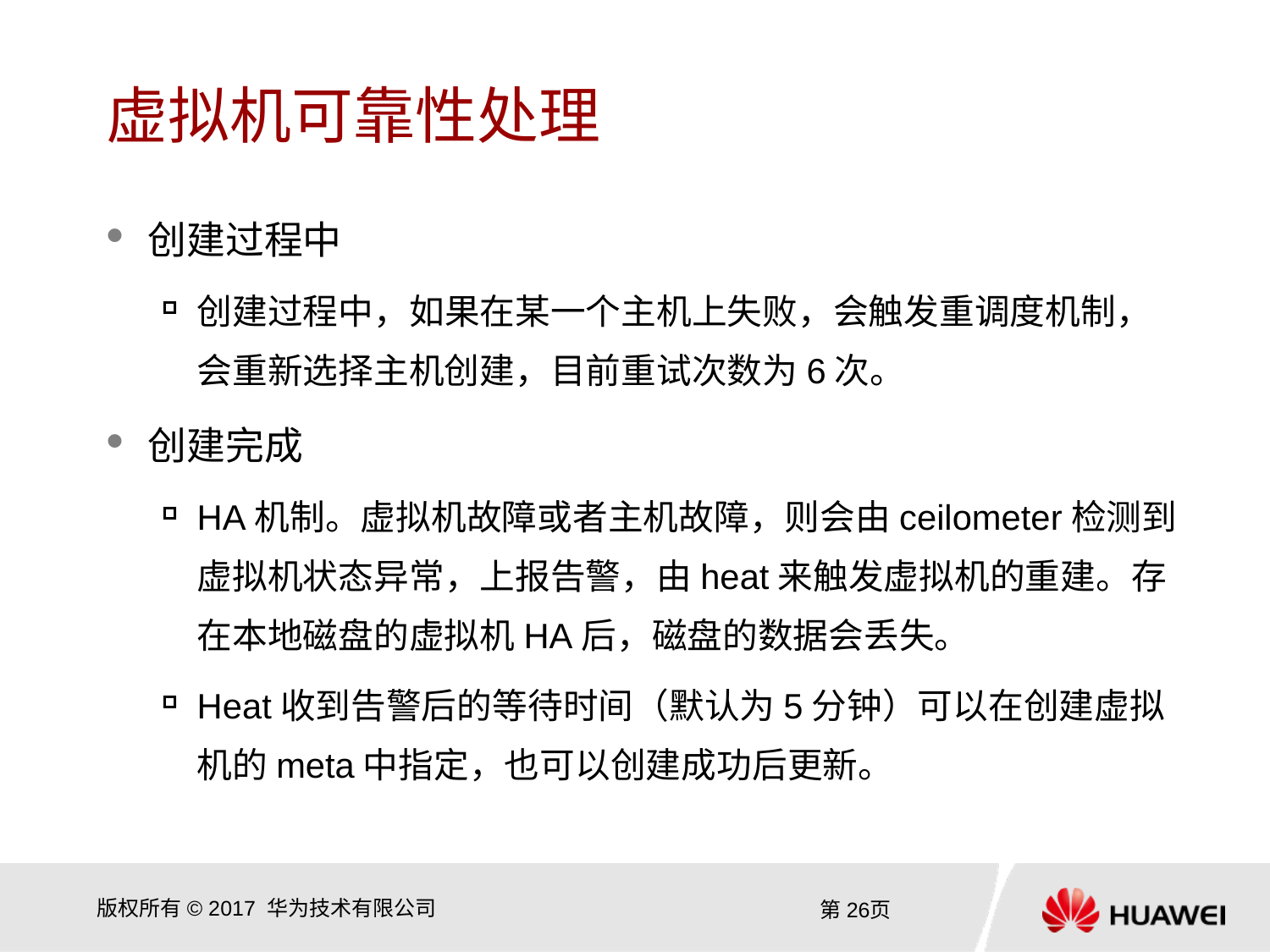

# 虚拟机可靠性处理
创建过程中
创建过程中，如果在某一个主机上失败，会触发重调度机制，会重新选择主机创建，目前重试次数为6次。
创建完成
HA机制。虚拟机故障或者主机故障，则会由ceilometer检测到虚拟机状态异常，上报告警，由heat来触发虚拟机的重建。存在本地磁盘的虚拟机HA后，磁盘的数据会丢失。
Heat收到告警后的等待时间（默认为5分钟）可以在创建虚拟机的meta中指定，也可以创建成功后更新。